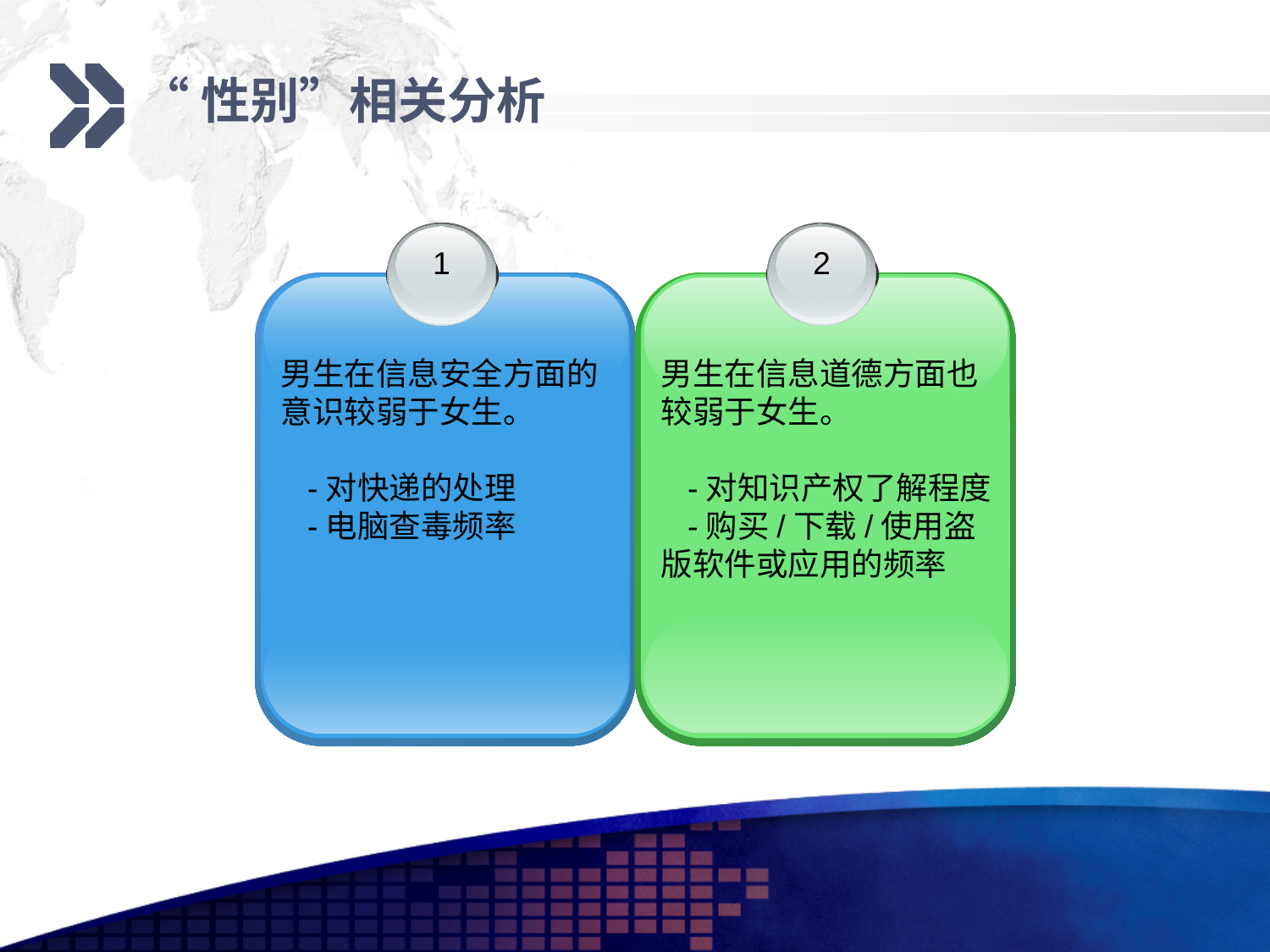

# “性别”相关分析

1

男生在信息安全方面的意识较弱于女生。

   -对快递的处理
   -电脑查毒频率

2

男生在信息道德方面也较弱于女生。

   -对知识产权了解程度
   -购买/下载/使用盗版软件或应用的频率